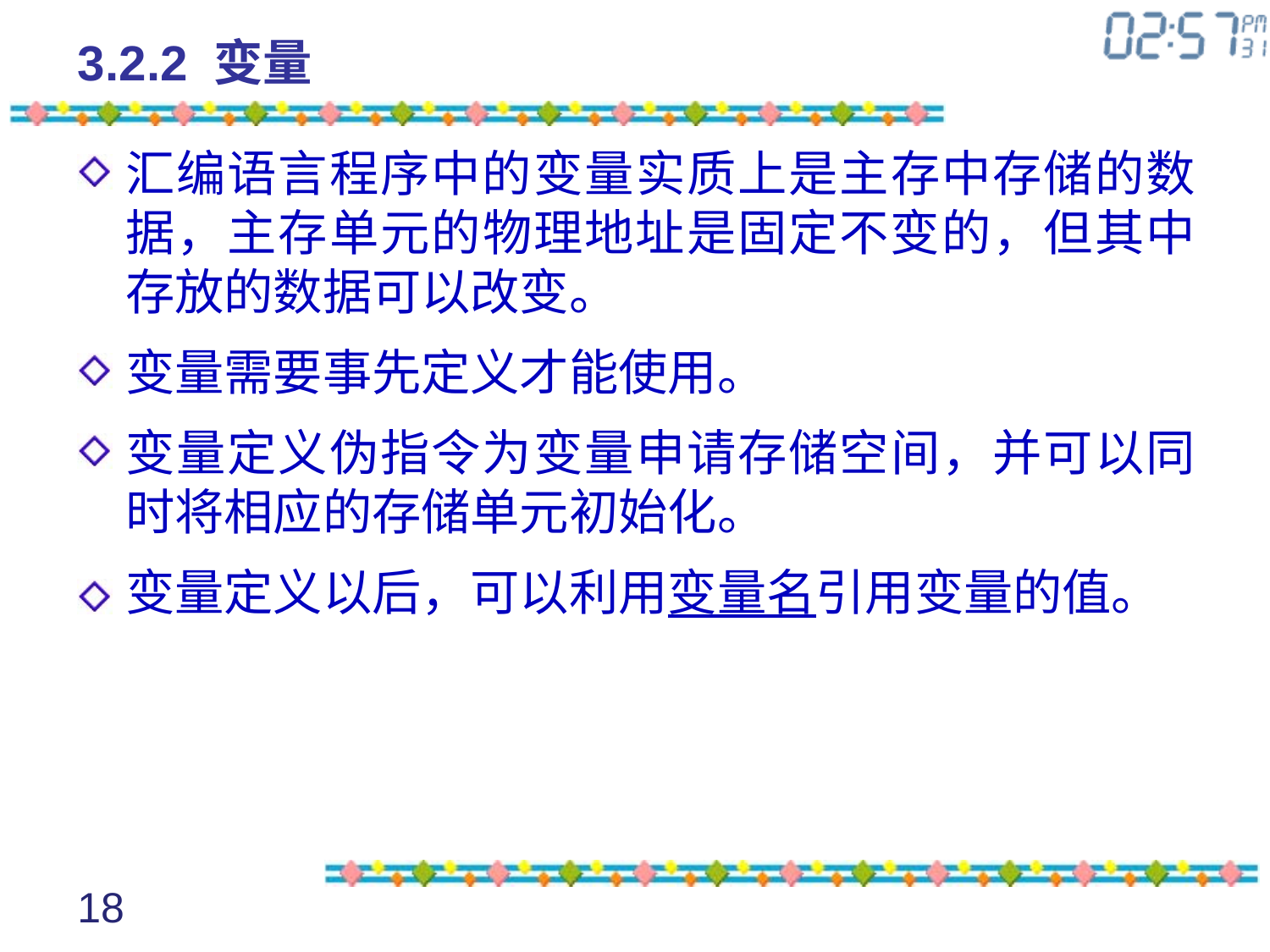

# 3.2.2 变量
汇编语言程序中的变量实质上是主存中存储的数据，主存单元的物理地址是固定不变的，但其中存放的数据可以改变。
变量需要事先定义才能使用。
变量定义伪指令为变量申请存储空间，并可以同时将相应的存储单元初始化。
变量定义以后，可以利用变量名引用变量的值。